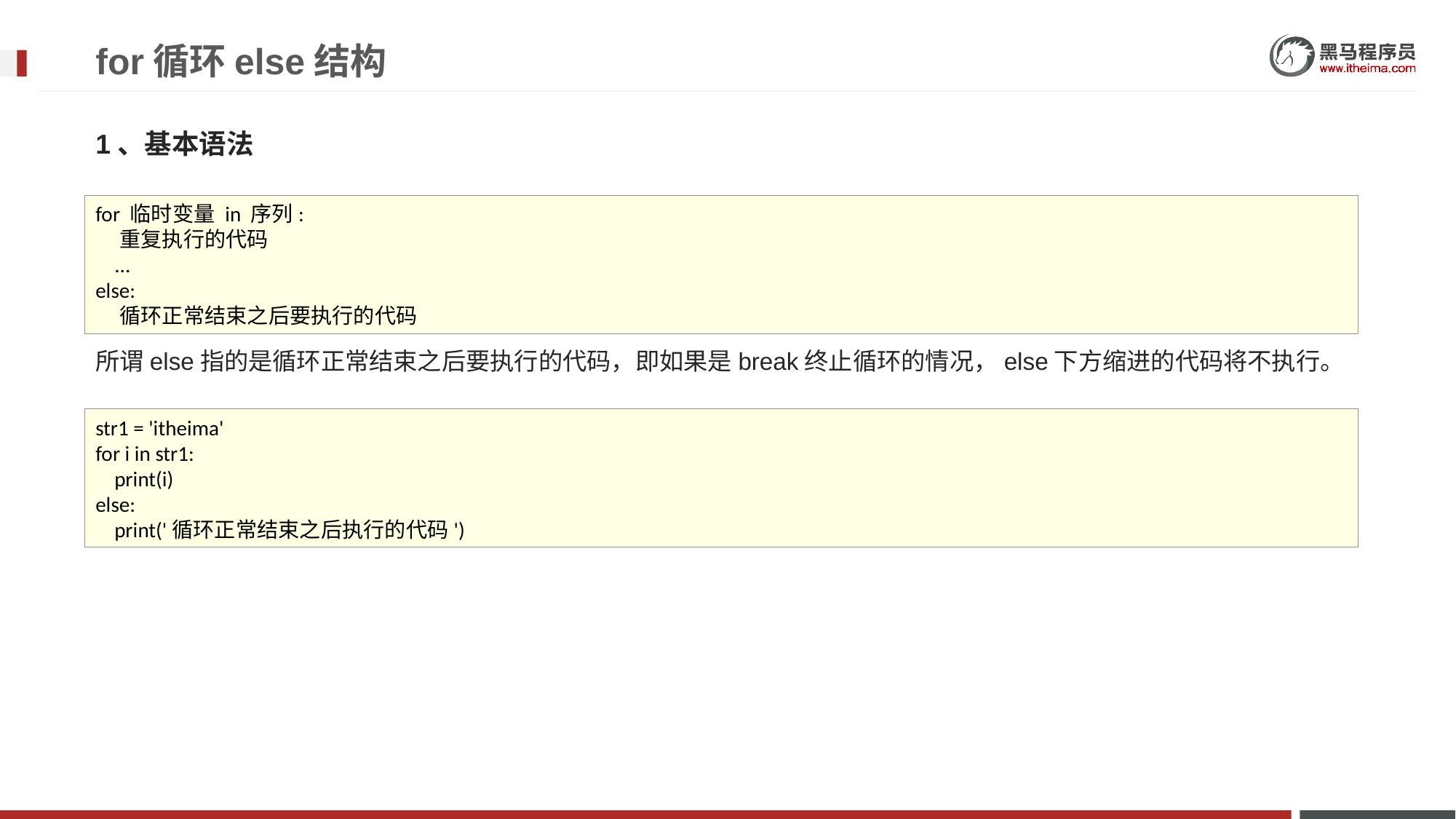

# for循环else结构
1、基本语法
for 临时变量 in 序列:
    重复执行的代码
    ...
else:
    循环正常结束之后要执行的代码

所谓else指的是循环正常结束之后要执行的代码，即如果是break终止循环的情况，else下方缩进的代码将不执行。
str1 = 'itheima'
for i in str1:
    print(i)
else:
    print('循环正常结束之后执行的代码')